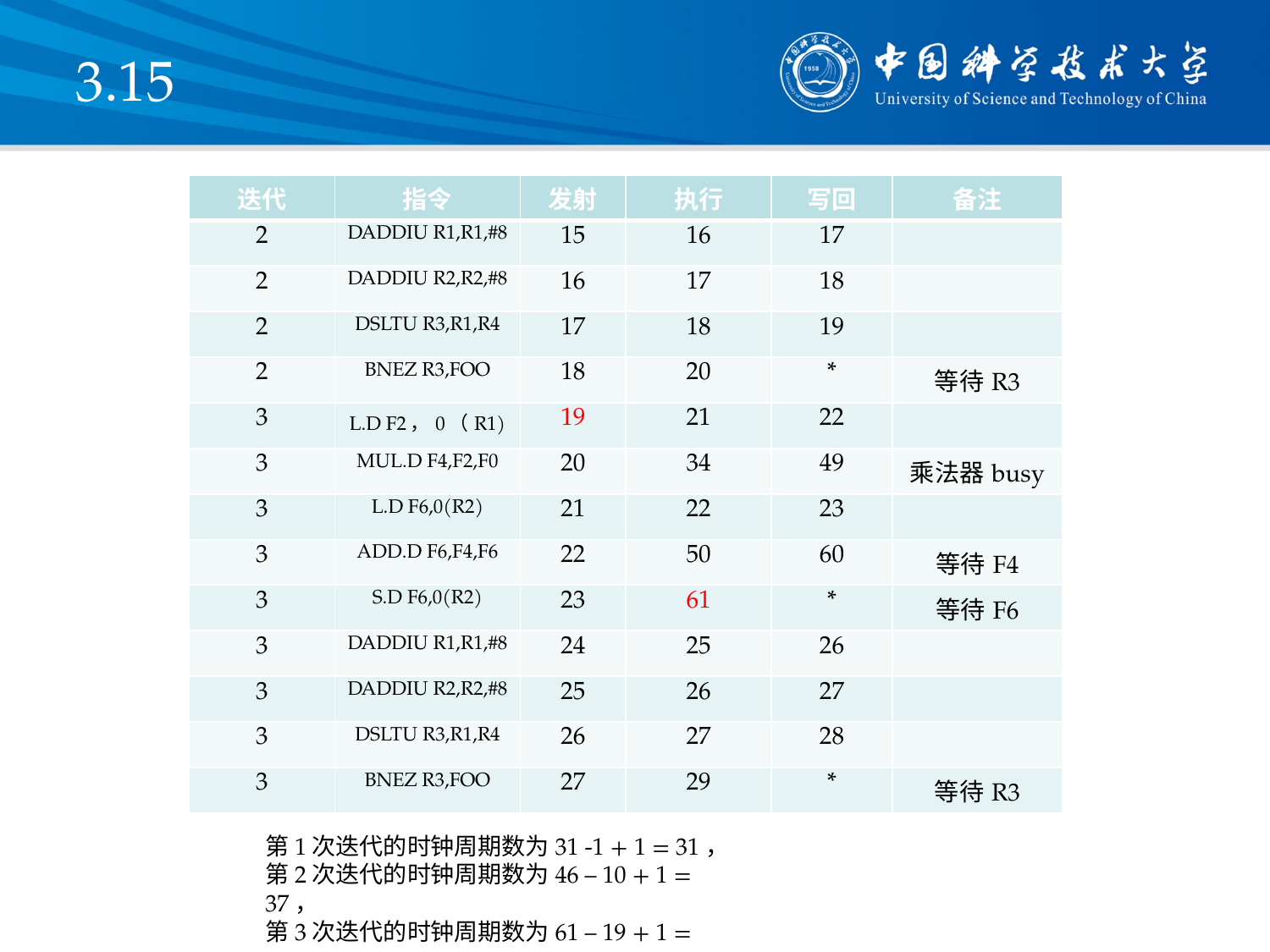

3.15
| 迭代 | 指令 | 发射 | 执行 | 写回 | 备注 |
| --- | --- | --- | --- | --- | --- |
| 2 | DADDIU R1,R1,#8 | 15 | 16 | 17 |  |
| 2 | DADDIU R2,R2,#8 | 16 | 17 | 18 |  |
| 2 | DSLTU R3,R1,R4 | 17 | 18 | 19 |  |
| 2 | BNEZ R3,FOO | 18 | 20 | \* | 等待R3 |
| 3 | L.D F2，0（R1) | 19 | 21 | 22 |  |
| 3 | MUL.D F4,F2,F0 | 20 | 34 | 49 | 乘法器busy |
| 3 | L.D F6,0(R2) | 21 | 22 | 23 |  |
| 3 | ADD.D F6,F4,F6 | 22 | 50 | 60 | 等待F4 |
| 3 | S.D F6,0(R2) | 23 | 61 | \* | 等待F6 |
| 3 | DADDIU R1,R1,#8 | 24 | 25 | 26 |  |
| 3 | DADDIU R2,R2,#8 | 25 | 26 | 27 |  |
| 3 | DSLTU R3,R1,R4 | 26 | 27 | 28 |  |
| 3 | BNEZ R3,FOO | 27 | 29 | \* | 等待R3 |
第1次迭代的时钟周期数为31 -1 + 1 = 31，
第2次迭代的时钟周期数为46 – 10 + 1 = 37，
第3次迭代的时钟周期数为61 – 19 + 1 = 43。